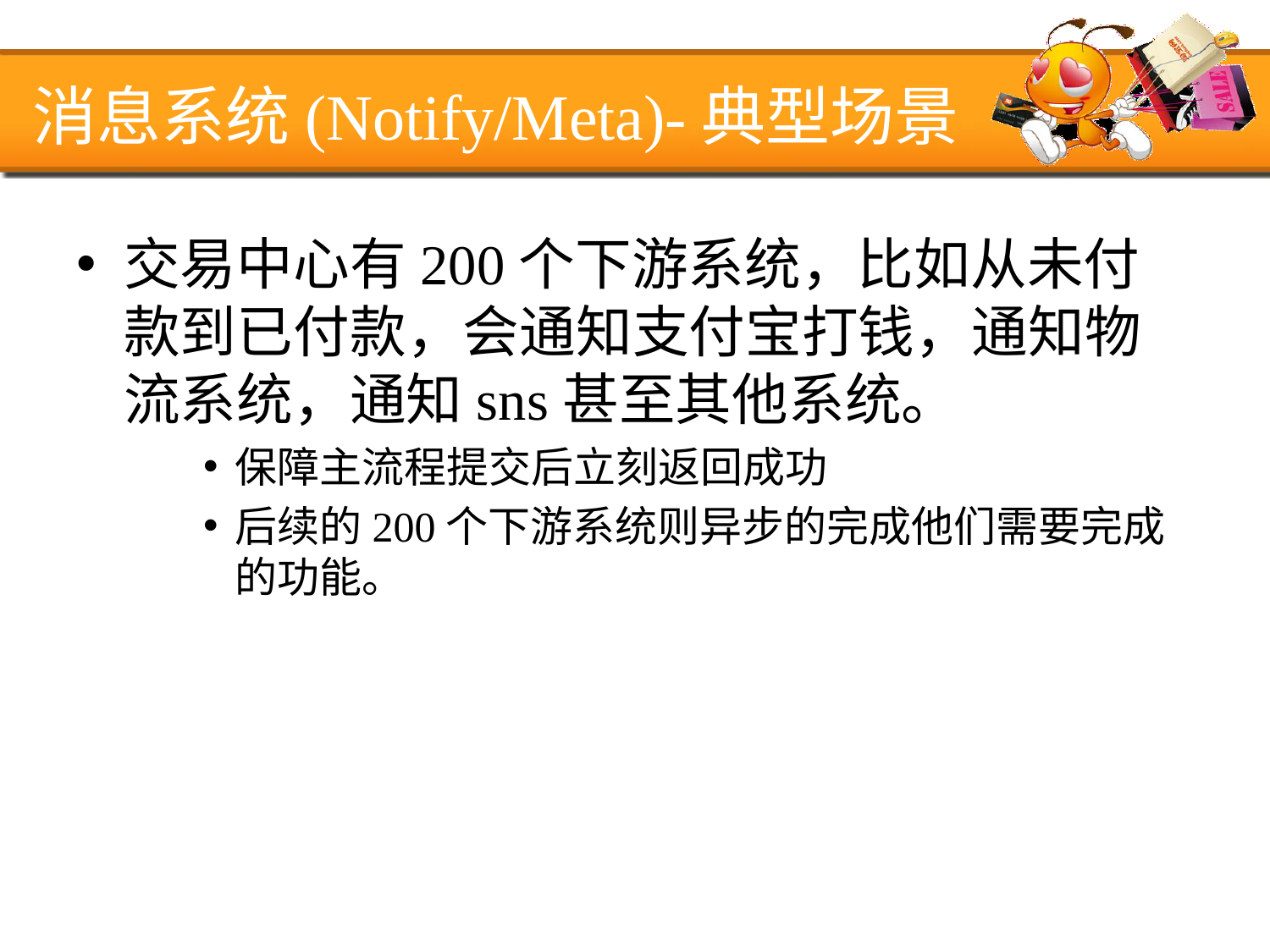

# 消息系统(Notify/Meta)-典型场景
交易中心有200个下游系统，比如从未付款到已付款，会通知支付宝打钱，通知物流系统，通知sns甚至其他系统。
保障主流程提交后立刻返回成功
后续的200个下游系统则异步的完成他们需要完成的功能。